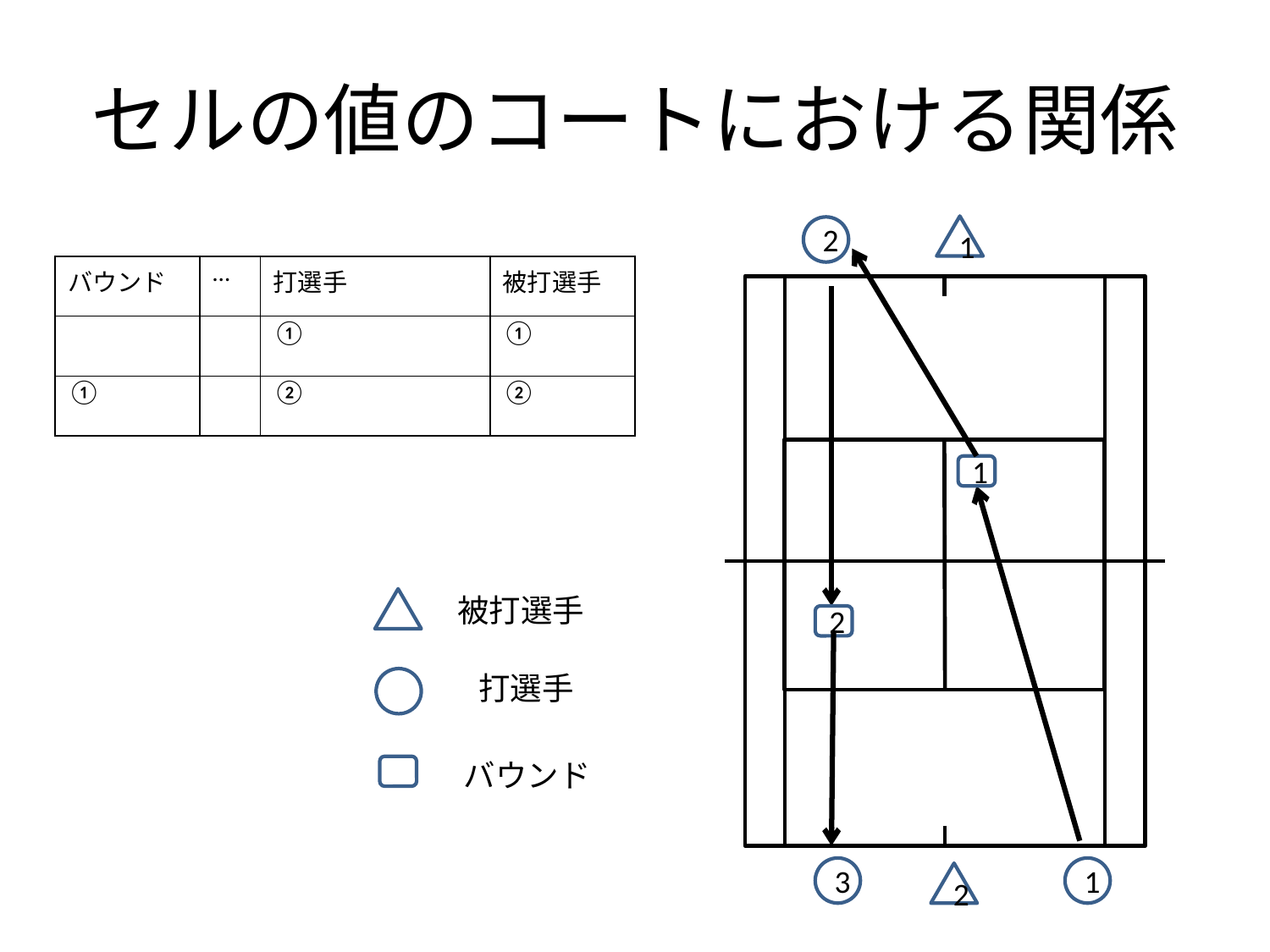

# セルの値のコートにおける関係
1
2

1
2
3
1
2
| バウンド | … | 打選手 | 被打選手 |
| --- | --- | --- | --- |
|  |  | ① | ① |
| ① |  | ② | ② |
被打選手

打選手

バウンド